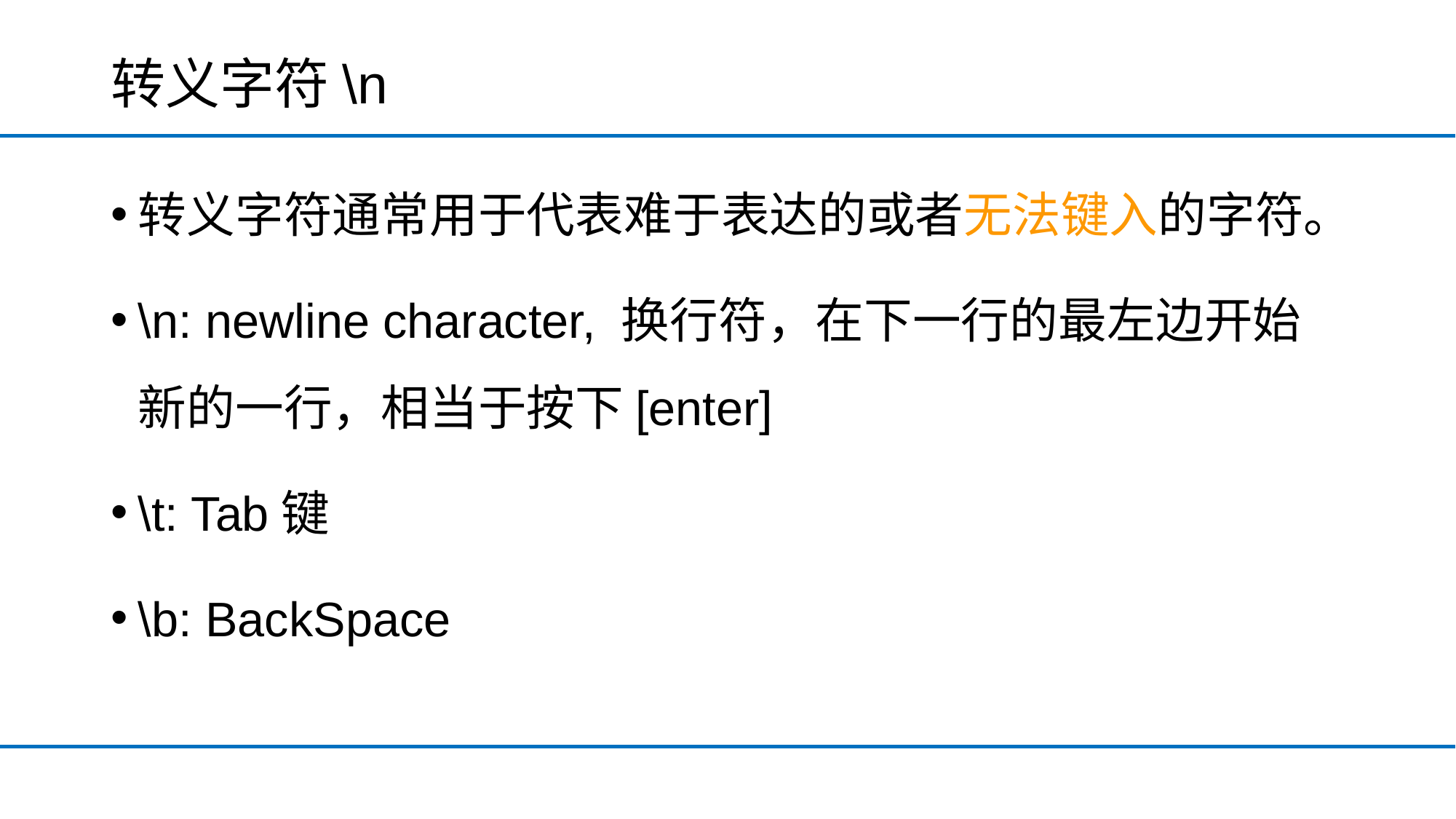

# 转义字符\n
转义字符通常用于代表难于表达的或者无法键入的字符。
\n: newline character, 换行符，在下一行的最左边开始新的一行，相当于按下[enter]
\t: Tab键
\b: BackSpace